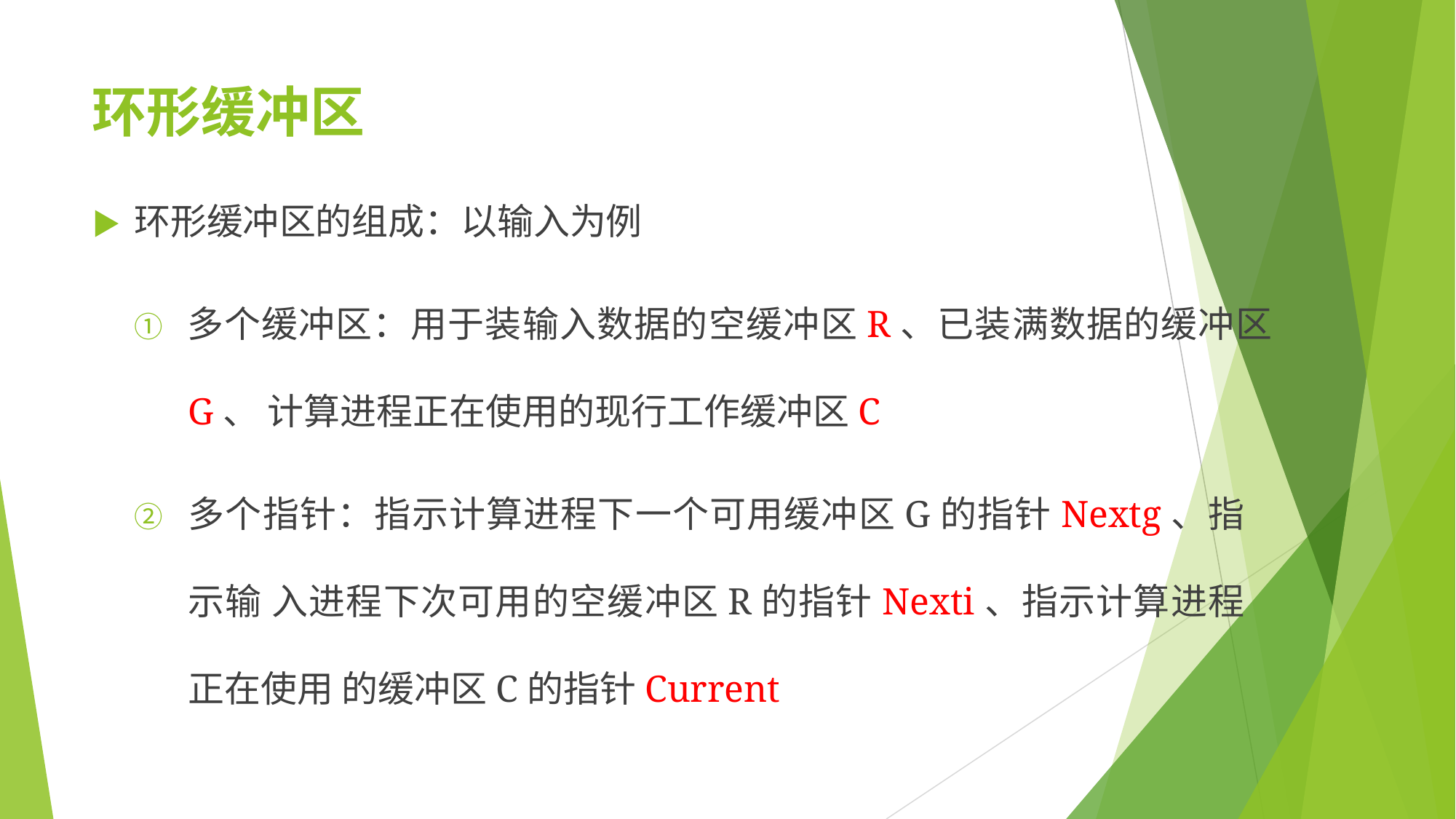

# 环形缓冲区
▶	环形缓冲区的组成：以输入为例
① 多个缓冲区：用于装输入数据的空缓冲区R、已装满数据的缓冲区G、 计算进程正在使用的现行工作缓冲区C
② 多个指针：指示计算进程下一个可用缓冲区G的指针Nextg、指示输 入进程下次可用的空缓冲区R的指针Nexti、指示计算进程正在使用 的缓冲区C的指针Current